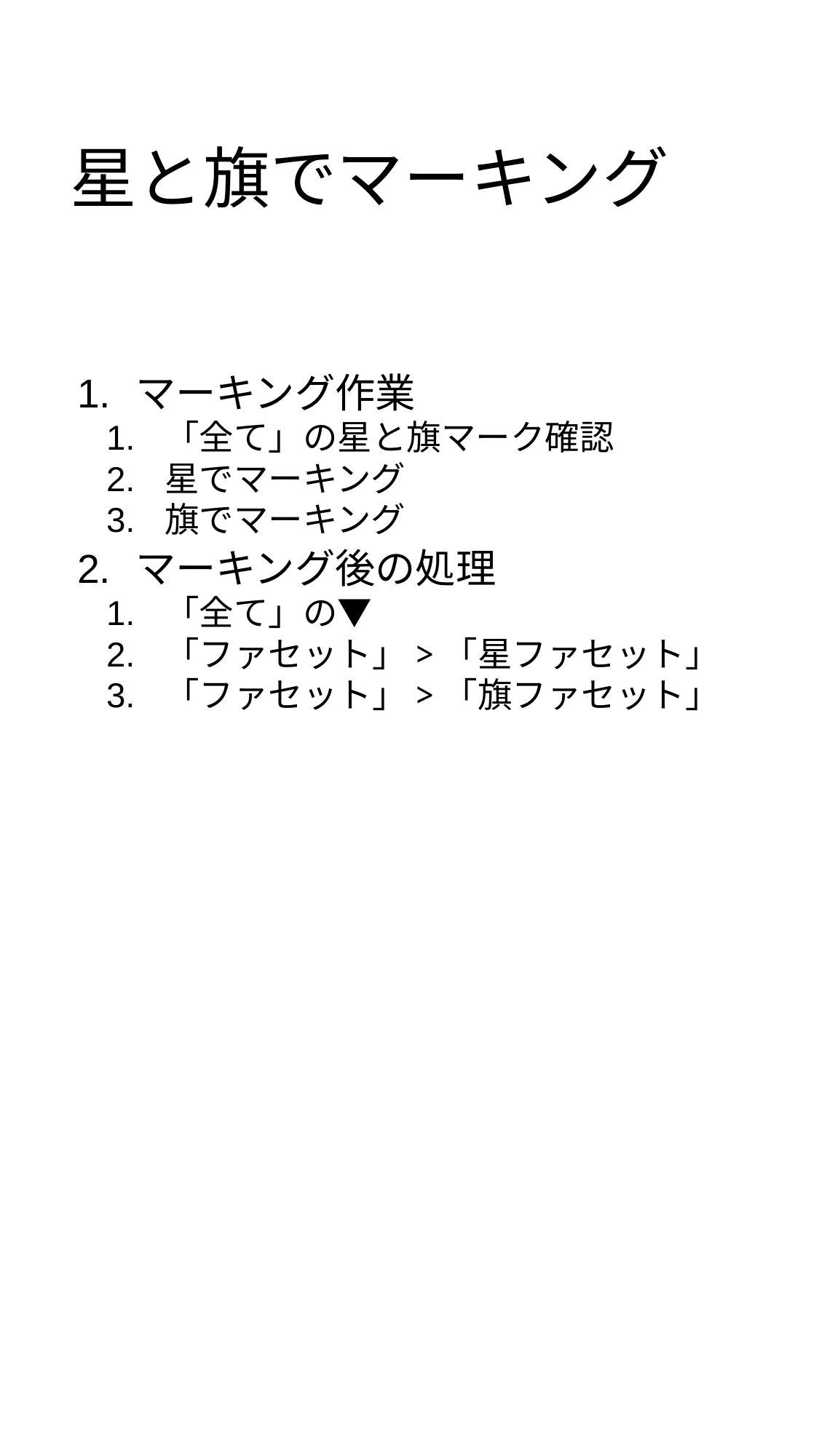

# 星と旗でマーキング
マーキング作業
「全て」の星と旗マーク確認
星でマーキング
旗でマーキング
マーキング後の処理
「全て」の▼
「ファセット」>「星ファセット」
「ファセット」>「旗ファセット」